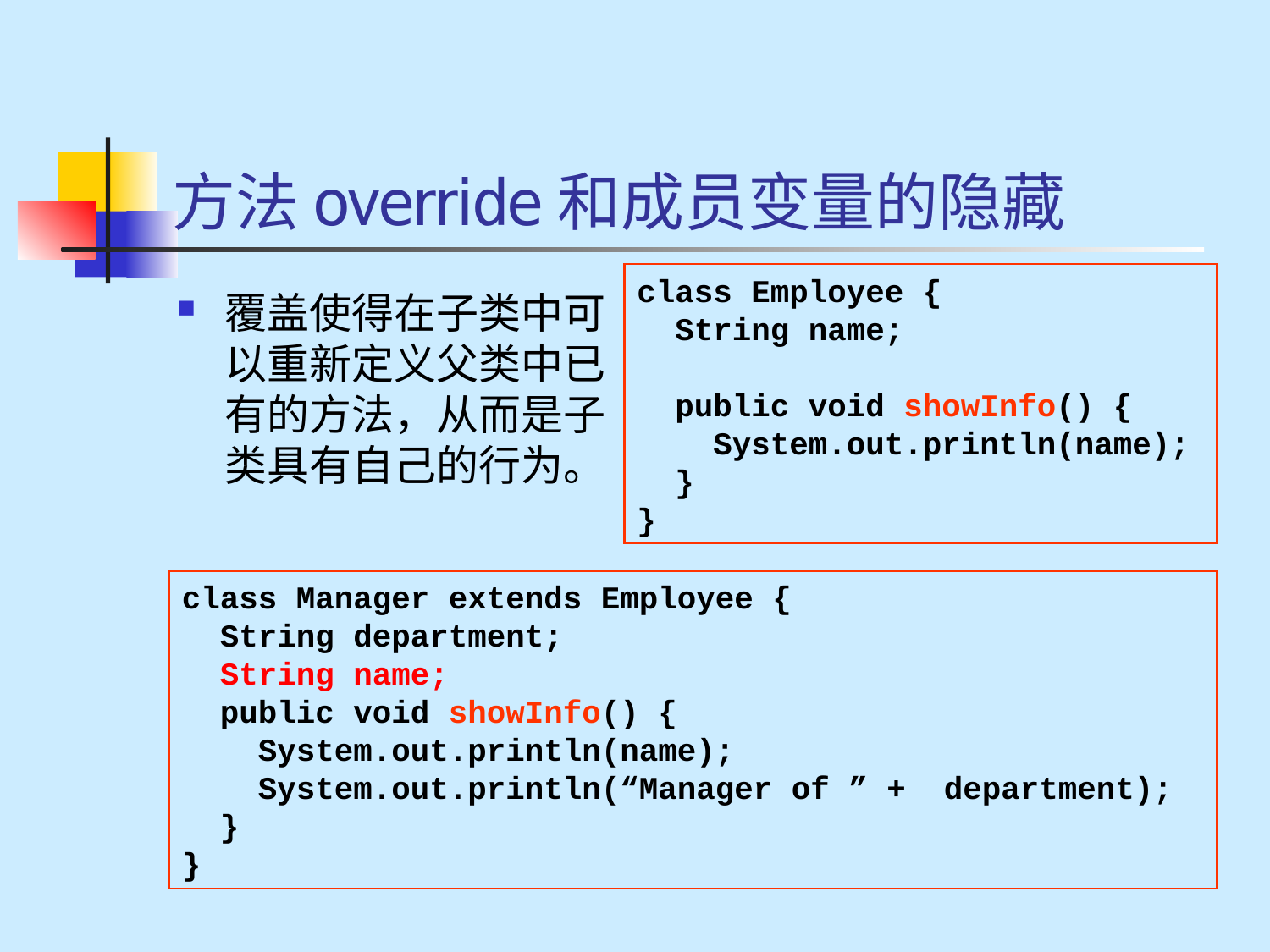

# 方法override和成员变量的隐藏
class Employee {
  String name;

  public void showInfo() {
    System.out.println(name);
  }
}
覆盖使得在子类中可以重新定义父类中已有的方法，从而是子类具有自己的行为。
class Manager extends Employee {
  String department;
  String name;
  public void showInfo() {
    System.out.println(name);
    System.out.println(“Manager of ” +  department);
  }
}
7